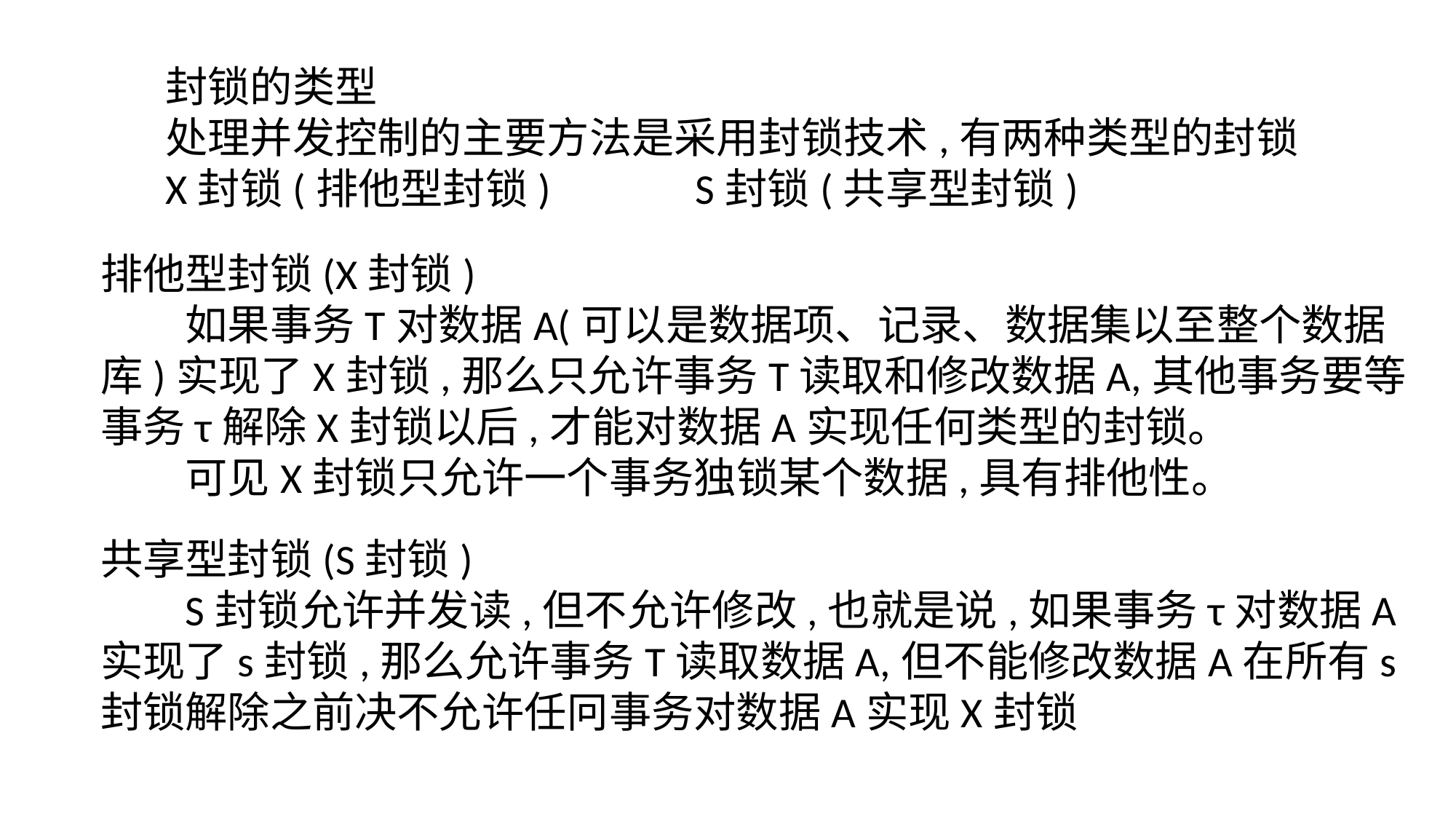

封锁的类型
处理并发控制的主要方法是采用封锁技术,有两种类型的封锁
X封锁(排他型封锁)               S封锁(共享型封锁)
排他型封锁(X封锁)
如果事务T对数据A(可以是数据项、记录、数据集以至整个数据库)实现了X封锁,那么只允许事务T读取和修改数据A,其他事务要等事务τ解除X封锁以后,才能对数据A实现任何类型的封锁。
可见X封锁只允许一个事务独锁某个数据,具有排他性。
共享型封锁(S封锁)
S封锁允许并发读,但不允许修改,也就是说,如果事务τ对数据A实现了s封锁,那么允许事务T读取数据A,但不能修改数据A在所有s封锁解除之前决不允许任冋事务对数据A实现X封锁
30